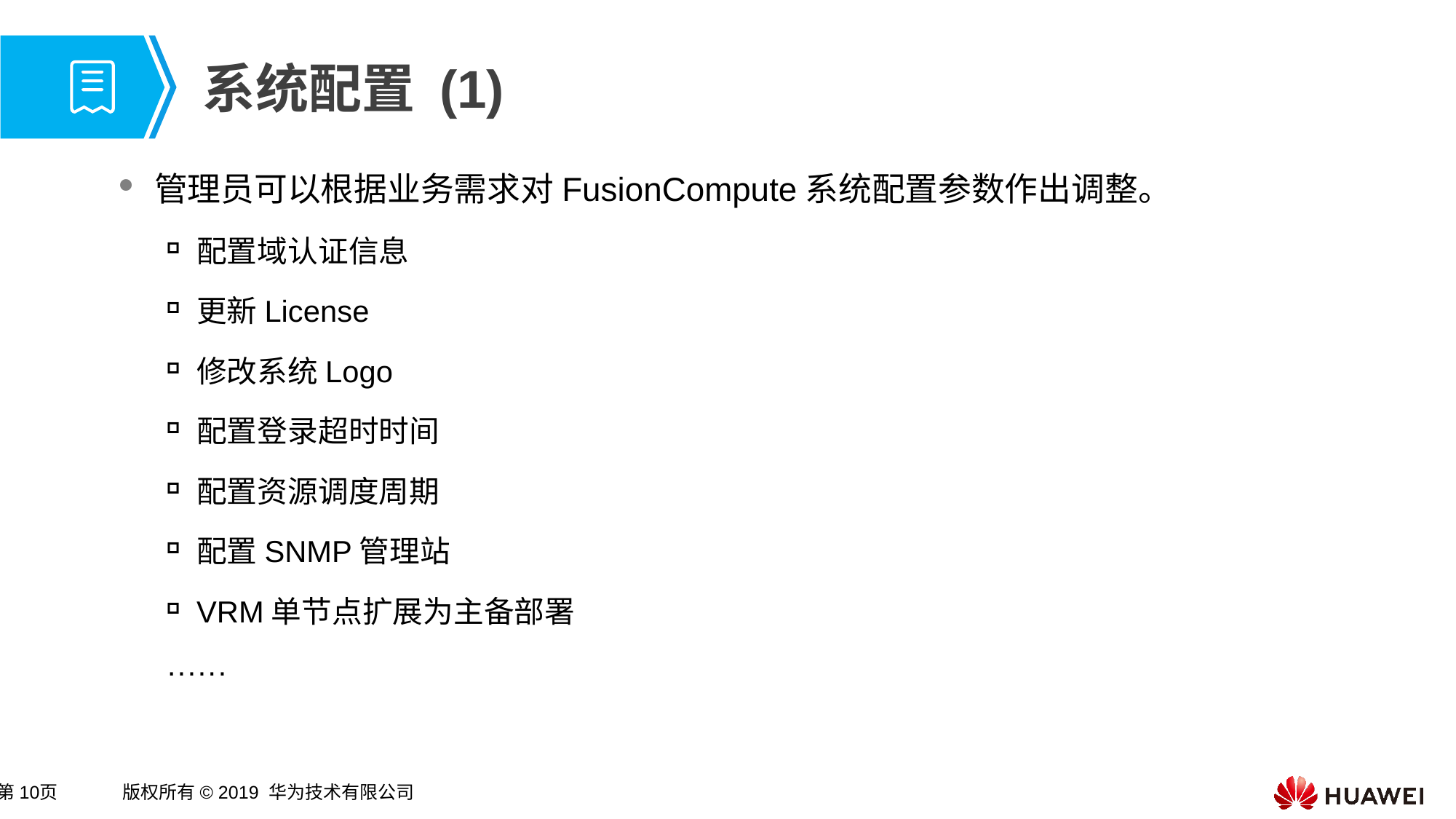

# 系统配置 (1)
管理员可以根据业务需求对FusionCompute系统配置参数作出调整。
配置域认证信息
更新License
修改系统Logo
配置登录超时时间
配置资源调度周期
配置SNMP管理站
VRM单节点扩展为主备部署
······